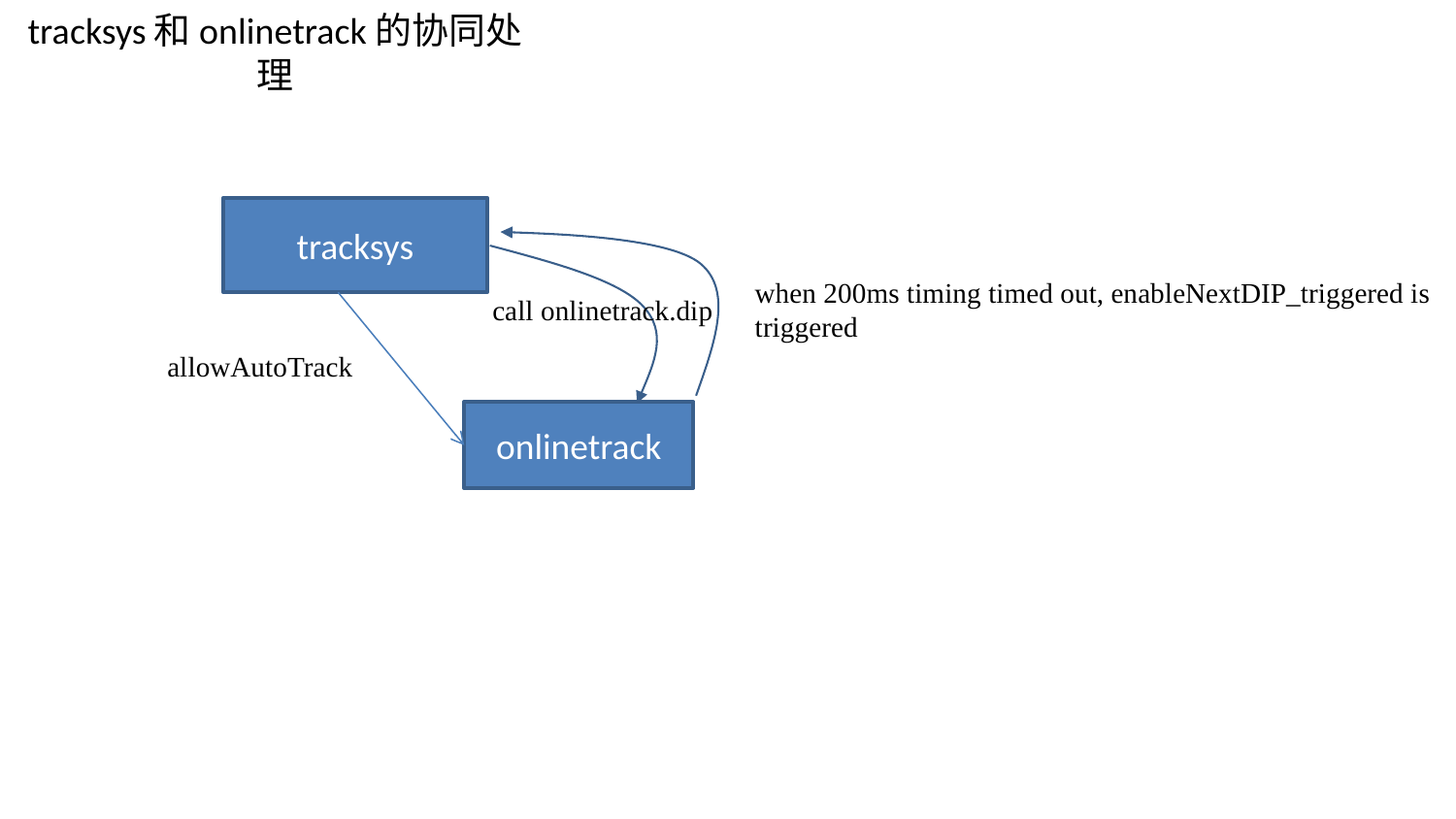

# tracksys和onlinetrack的协同处理
tracksys

when 200ms timing timed out, enableNextDIP_triggered is
triggered
call onlinetrack.dip
allowAutoTrack
onlinetrack